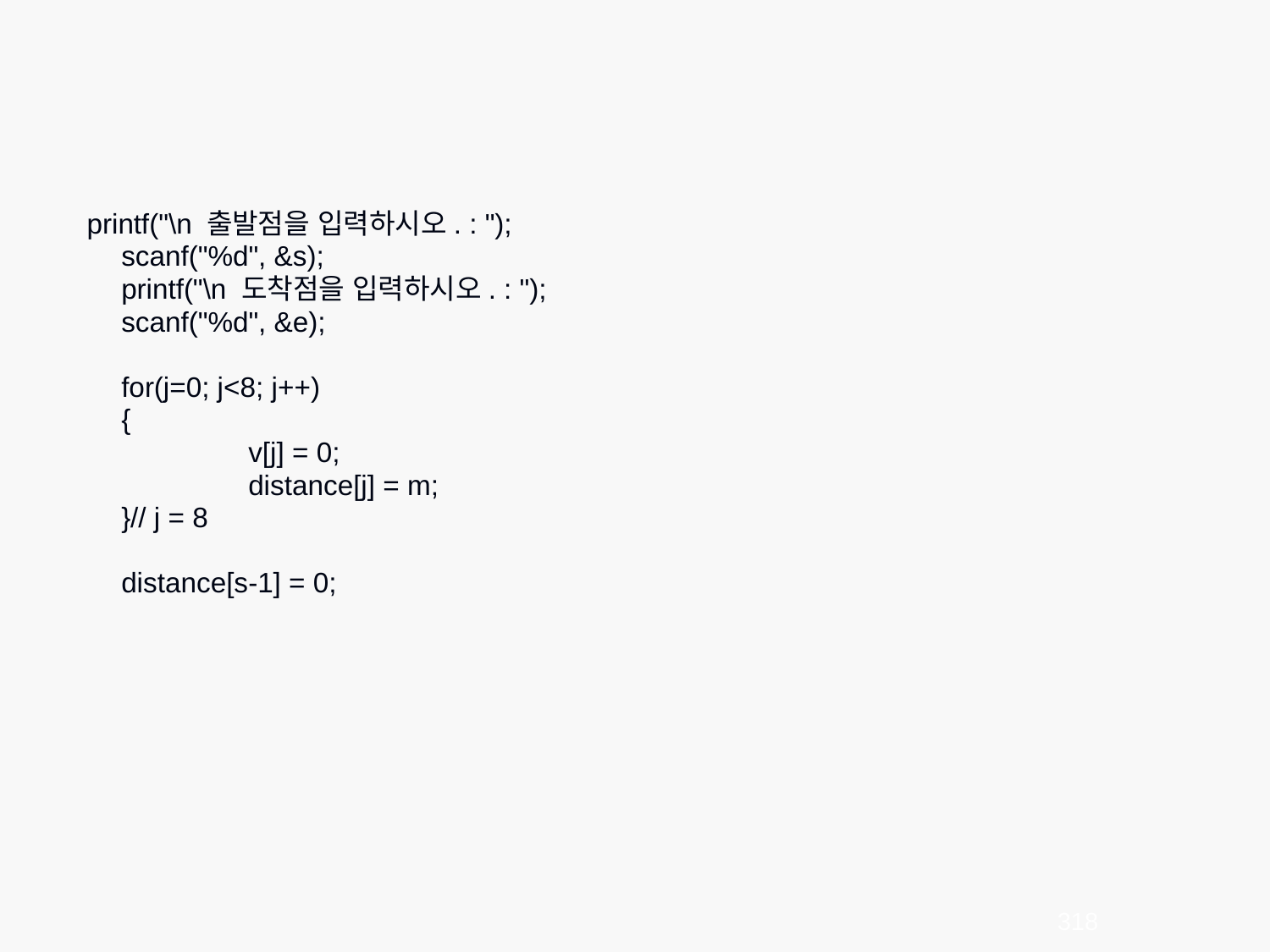

printf("\n 출발점을 입력하시오. : ");
    	scanf("%d", &s);
	printf("\n 도착점을 입력하시오. : ");
	scanf("%d", &e);

	for(j=0; j<8; j++)
	{
		v[j] = 0;
		distance[j] = m;
	}// j = 8

	distance[s-1] = 0;

318